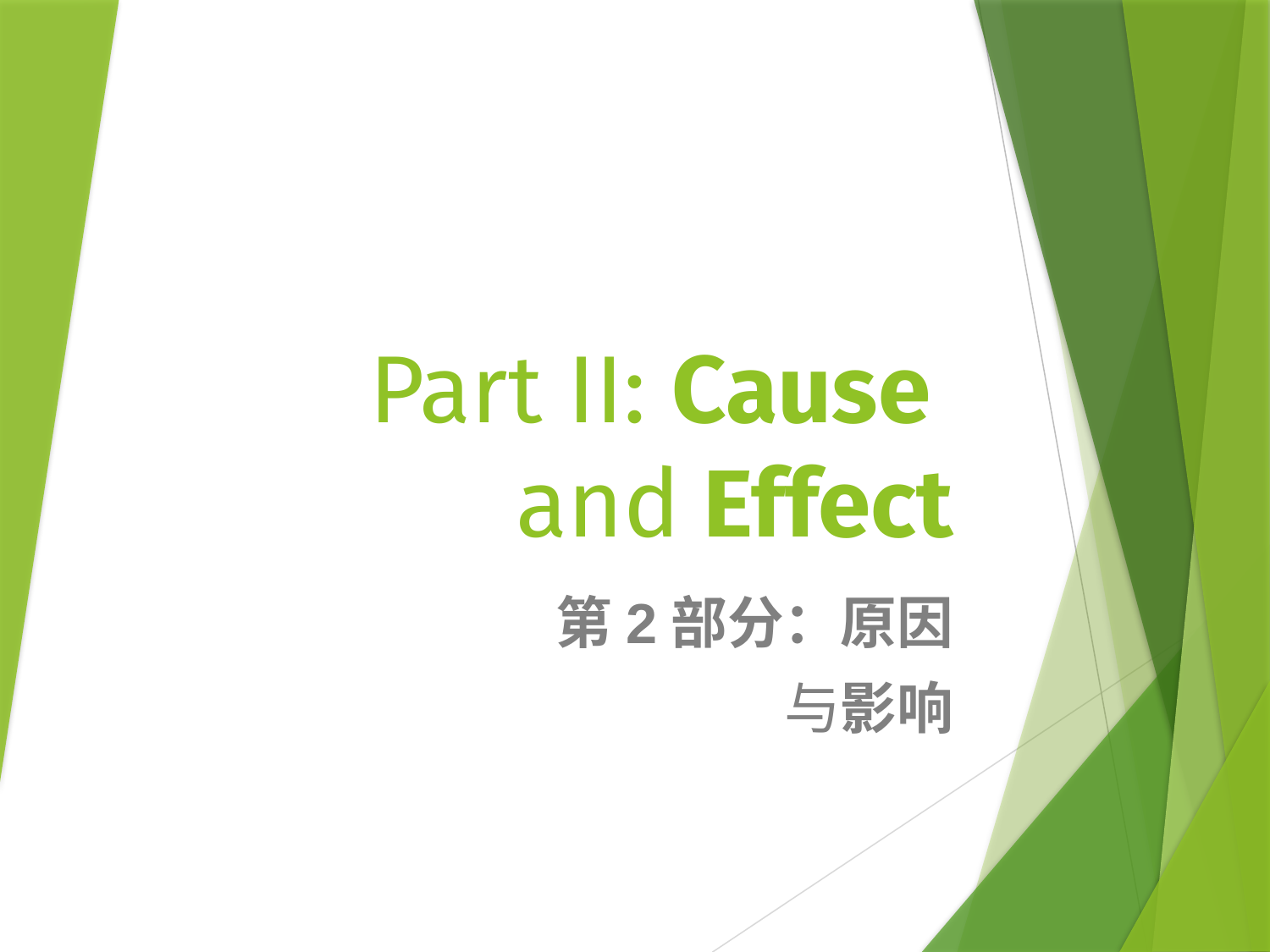

# Part II: Cause and Effect
第2部分：原因
与影响